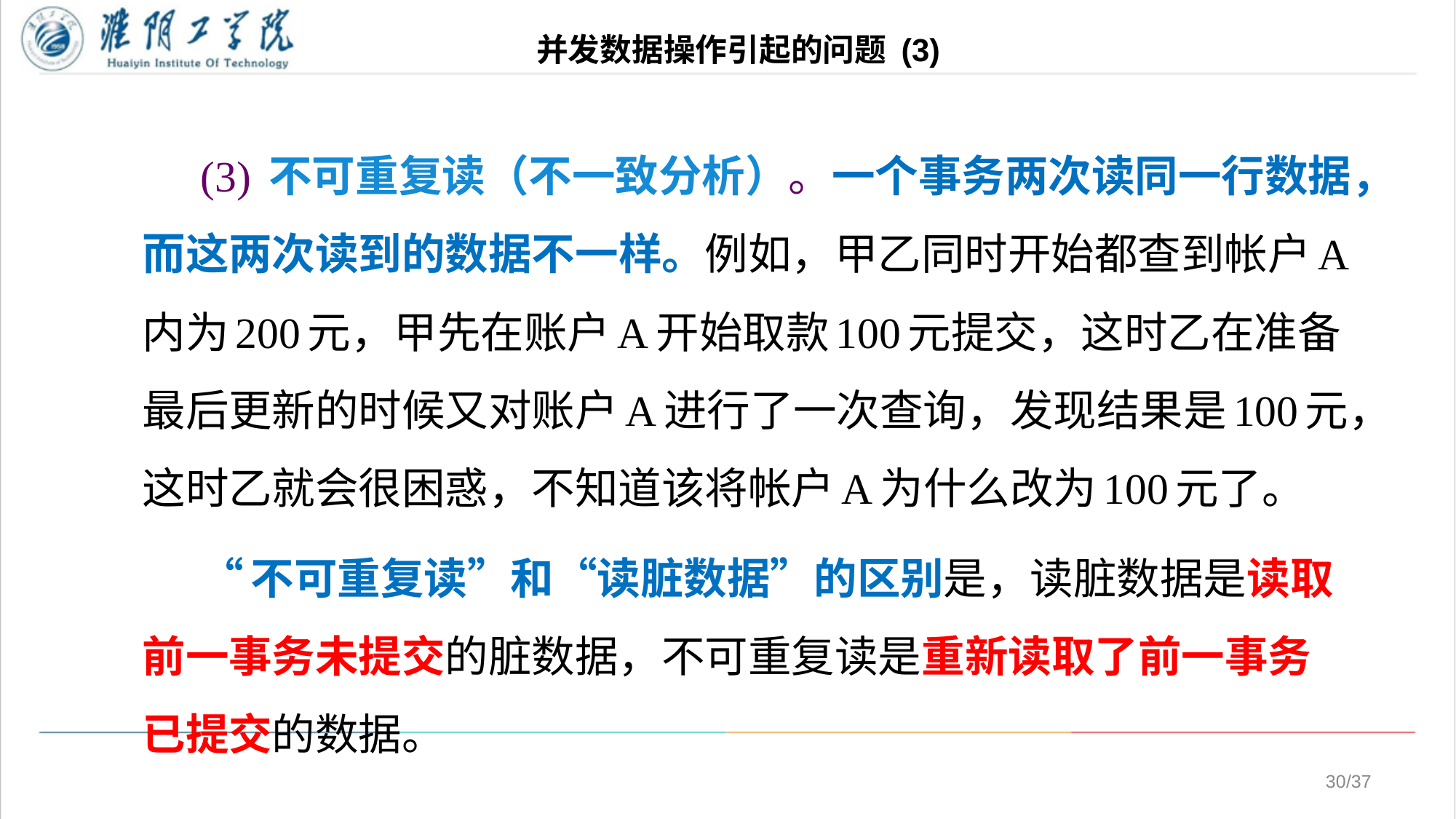

# 并发数据操作引起的问题 (3)
(3) 不可重复读（不一致分析）。一个事务两次读同一行数据，而这两次读到的数据不一样。例如，甲乙同时开始都查到帐户A内为200元，甲先在账户A开始取款100元提交，这时乙在准备最后更新的时候又对账户A进行了一次查询，发现结果是100元，这时乙就会很困惑，不知道该将帐户A为什么改为100元了。
“不可重复读”和“读脏数据”的区别是，读脏数据是读取前一事务未提交的脏数据，不可重复读是重新读取了前一事务已提交的数据。

30/37